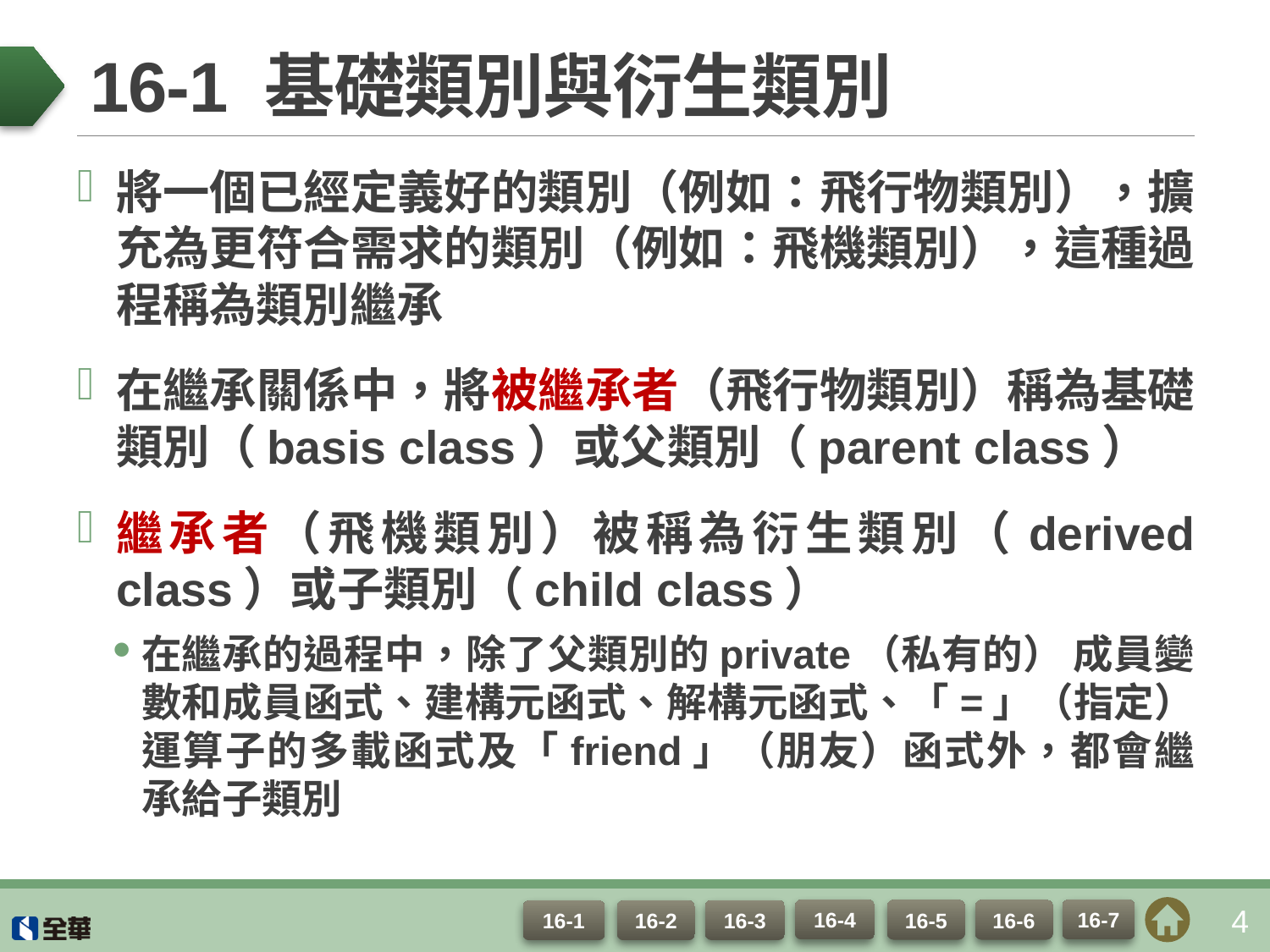

# 16-1 基礎類別與衍生類別
將一個已經定義好的類別（例如：飛行物類別），擴充為更符合需求的類別（例如：飛機類別），這種過程稱為類別繼承
在繼承關係中，將被繼承者（飛行物類別）稱為基礎類別（basis class）或父類別（parent class）
繼承者（飛機類別）被稱為衍生類別（derived class）或子類別（child class）
在繼承的過程中，除了父類別的private（私有的） 成員變數和成員函式、建構元函式、解構元函式、「=」（指定）運算子的多載函式及「friend」（朋友）函式外，都會繼承給子類別

4